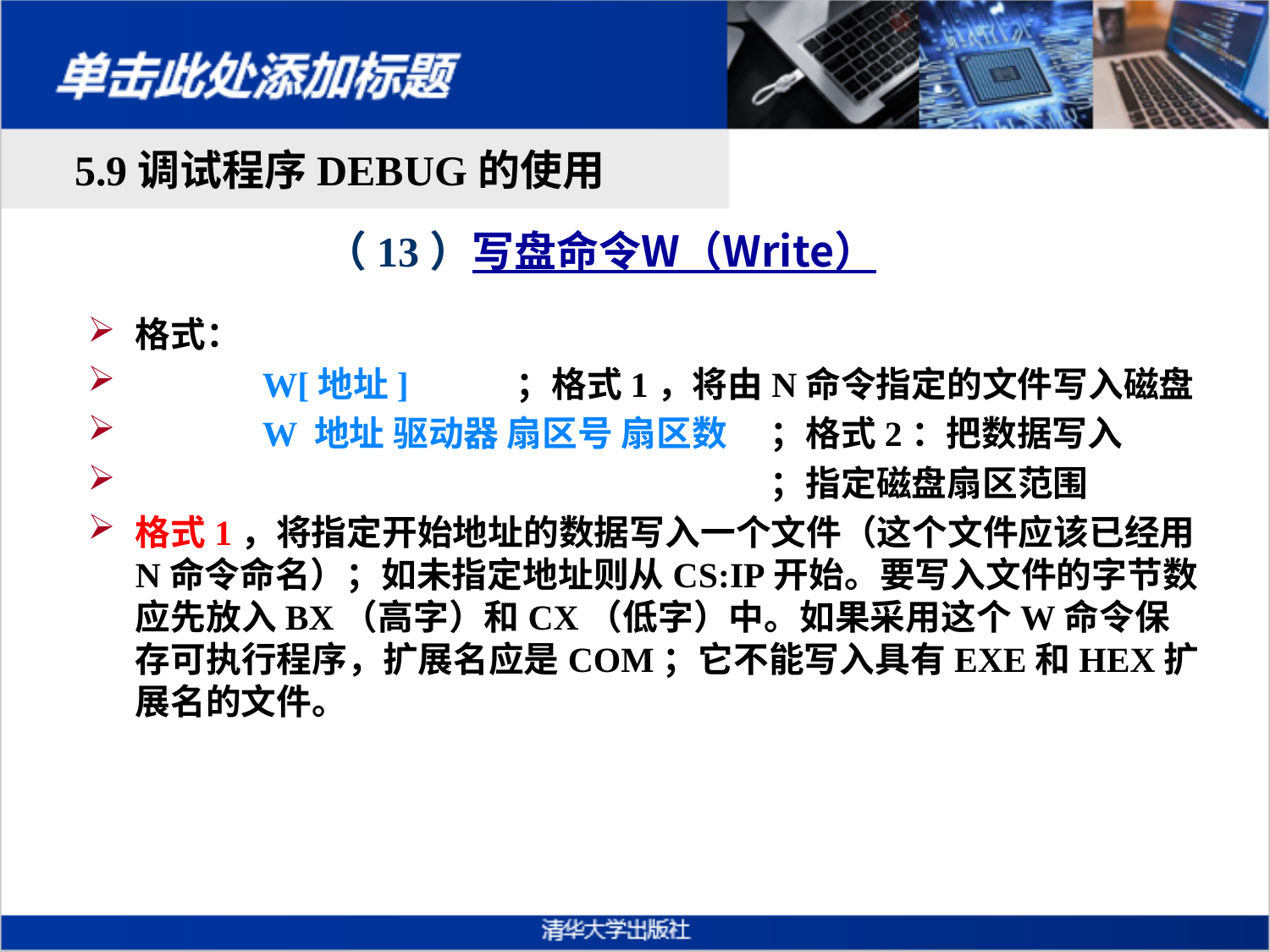

5.9调试程序DEBUG的使用
# （13）写盘命令W（Write）
格式：
	W[地址]	；格式1，将由N命令指定的文件写入磁盘
	W 地址 驱动器 扇区号 扇区数	；格式2：把数据写入
					；指定磁盘扇区范围
格式1，将指定开始地址的数据写入一个文件（这个文件应该已经用N命令命名）；如未指定地址则从CS:IP开始。要写入文件的字节数应先放入BX（高字）和CX（低字）中。如果采用这个W命令保存可执行程序，扩展名应是COM；它不能写入具有EXE和HEX扩展名的文件。